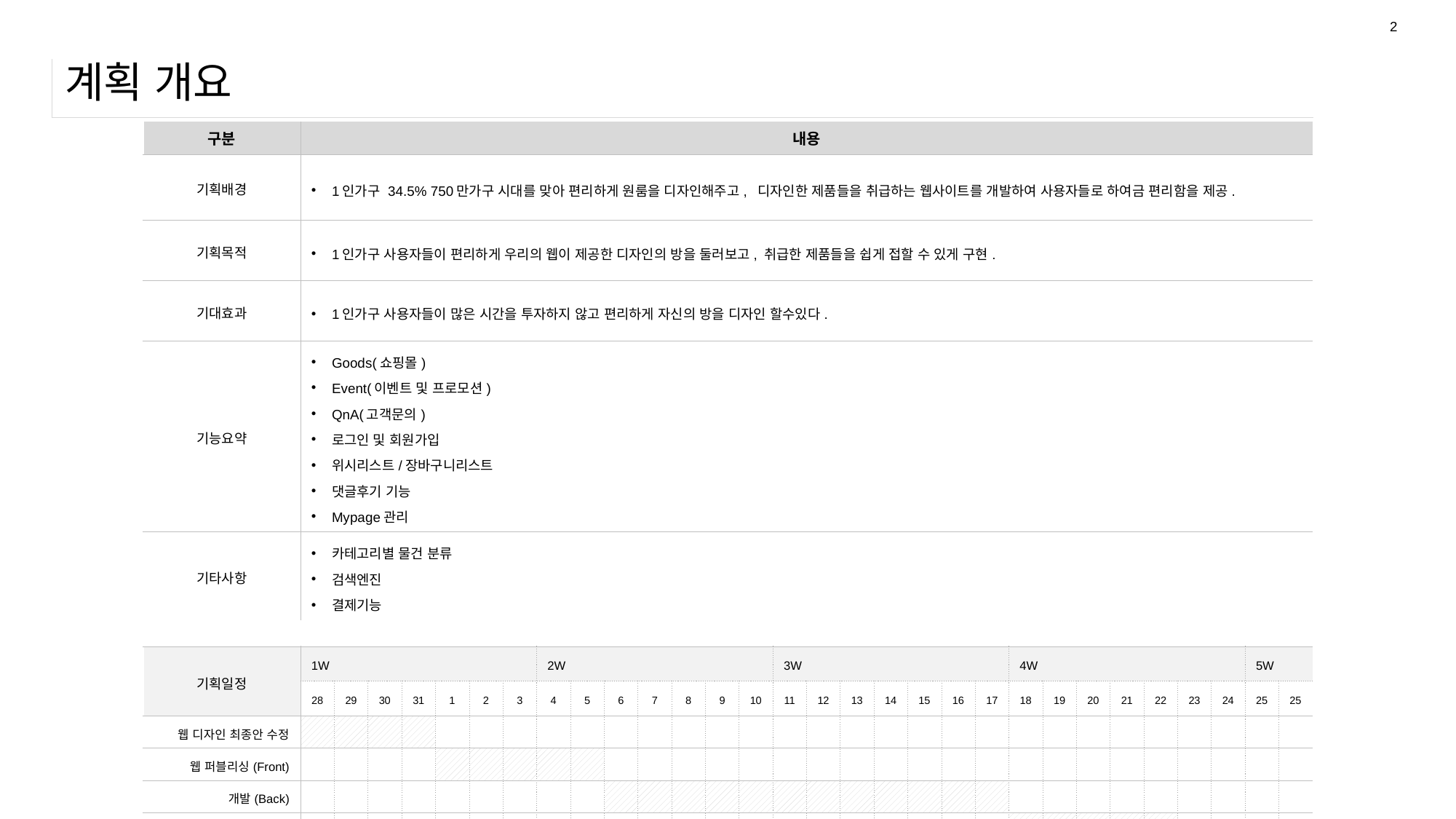

2
# 계획 개요
| 구분 | 내용 |  |  |  |  |  |  |  |  |  |  |  |  |  |  |  |  |  |  |  |  |  |  |  |  |  |  |  |  |  |
| --- | --- | --- | --- | --- | --- | --- | --- | --- | --- | --- | --- | --- | --- | --- | --- | --- | --- | --- | --- | --- | --- | --- | --- | --- | --- | --- | --- | --- | --- | --- |
| 기획배경 | 1인가구 34.5% 750만가구 시대를 맞아 편리하게 원룸을 디자인해주고, 디자인한 제품들을 취급하는 웹사이트를 개발하여 사용자들로 하여금 편리함을 제공. |  |  |  |  |  |  |  |  |  |  |  |  |  |  |  |  |  |  |  |  |  |  |  |  |  |  |  |  |  |
| 기획목적 | 1인가구 사용자들이 편리하게 우리의 웹이 제공한 디자인의 방을 둘러보고, 취급한 제품들을 쉽게 접할 수 있게 구현. |  |  |  |  |  |  |  |  |  |  |  |  |  |  |  |  |  |  |  |  |  |  |  |  |  |  |  |  |  |
| 기대효과 | 1인가구 사용자들이 많은 시간을 투자하지 않고 편리하게 자신의 방을 디자인 할수있다. |  |  |  |  |  |  |  |  |  |  |  |  |  |  |  |  |  |  |  |  |  |  |  |  |  |  |  |  |  |
| 기능요약 | Goods(쇼핑몰) Event(이벤트 및 프로모션) QnA(고객문의) 로그인 및 회원가입 위시리스트/장바구니리스트 댓글후기 기능 Mypage관리 |  |  |  |  |  |  |  |  |  |  |  |  |  |  |  |  |  |  |  |  |  |  |  |  |  |  |  |  |  |
| 기타사항 | 카테고리별 물건 분류 검색엔진 결제기능 |  |  |  |  |  |  |  |  |  |  |  |  |  |  |  |  |  |  |  |  |  |  |  |  |  |  |  |  |  |
|  |  |  |  |  |  |  |  |  |  |  |  |  |  |  |  |  |  |  |  |  |  |  |  |  |  |  |  |  |  |  |
| 기획일정 | 1W |  |  |  |  |  |  | 2W |  |  |  |  |  |  | 3W |  |  |  |  |  |  | 4W |  |  |  |  |  |  | 5W |  |
|  | 28 | 29 | 30 | 31 | 1 | 2 | 3 | 4 | 5 | 6 | 7 | 8 | 9 | 10 | 11 | 12 | 13 | 14 | 15 | 16 | 17 | 18 | 19 | 20 | 21 | 22 | 23 | 24 | 25 | 25 |
| 웹 디자인 최종안 수정 |  |  |  |  |  |  |  |  |  |  |  |  |  |  |  |  |  |  |  |  |  |  |  |  |  |  |  |  |  |  |
| 웹 퍼블리싱(Front) |  |  |  |  |  |  |  |  |  |  |  |  |  |  |  |  |  |  |  |  |  |  |  |  |  |  |  |  |  |  |
| 개발(Back) |  |  |  |  |  |  |  |  |  |  |  |  |  |  |  |  |  |  |  |  |  |  |  |  |  |  |  |  |  |  |
| 테스트 |  |  |  |  |  |  |  |  |  |  |  |  |  |  |  |  |  |  |  |  |  |  |  |  |  |  |  |  |  |  |
| 오픈안정화 |  |  |  |  |  |  |  |  |  |  |  |  |  |  |  |  |  |  |  |  |  |  |  |  |  |  |  |  |  |  |